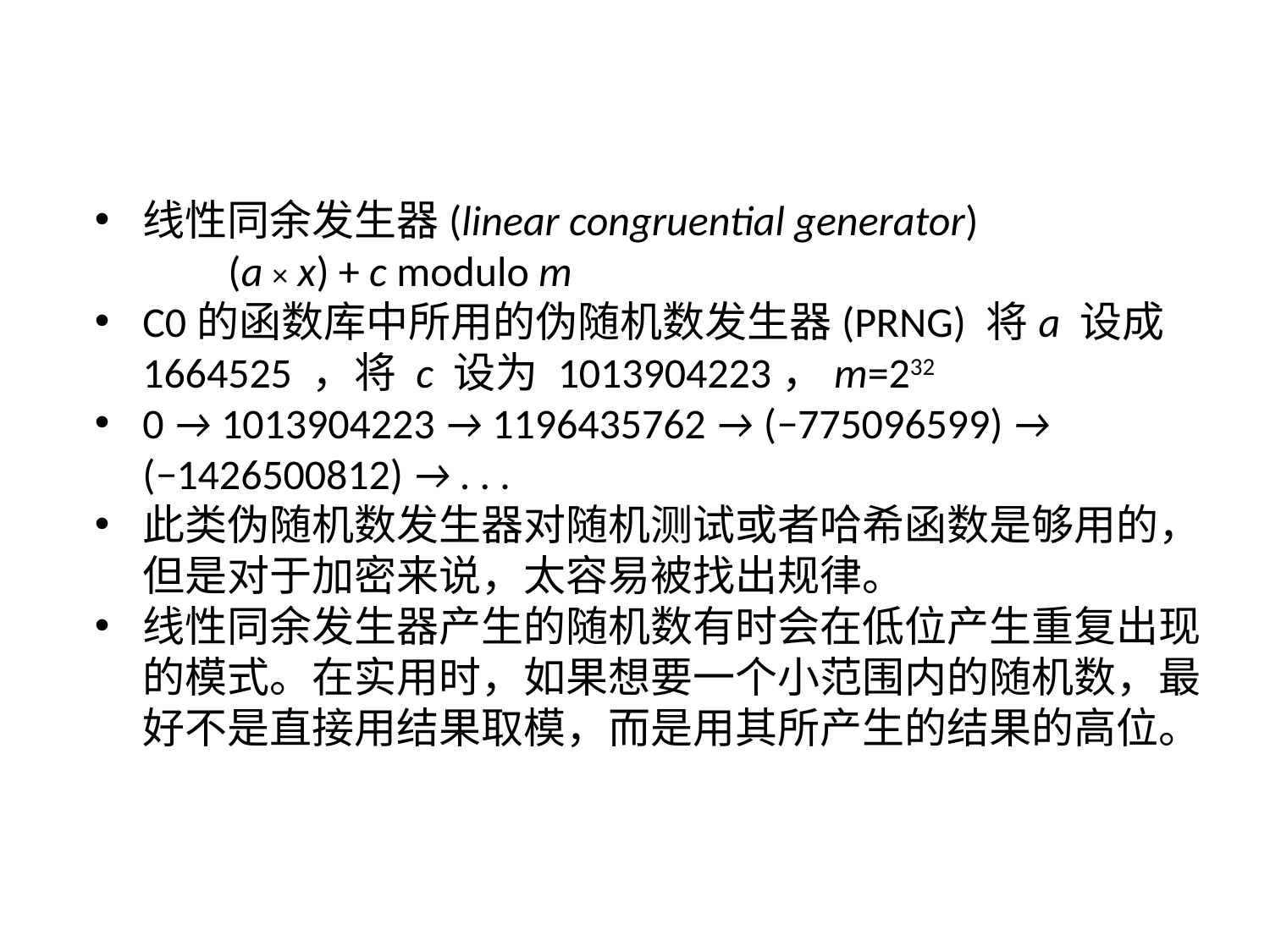

线性同余发生器(linear congruential generator)
              (a × x) + c modulo m
C0的函数库中所用的伪随机数发生器(PRNG) 将a 设成 1664525 ，将 c 设为 1013904223，m=232
0 → 1013904223 → 1196435762 → (−775096599) → (−1426500812) → . . .
此类伪随机数发生器对随机测试或者哈希函数是够用的，但是对于加密来说，太容易被找出规律。
线性同余发生器产生的随机数有时会在低位产生重复出现的模式。在实用时，如果想要一个小范围内的随机数，最好不是直接用结果取模，而是用其所产生的结果的高位。